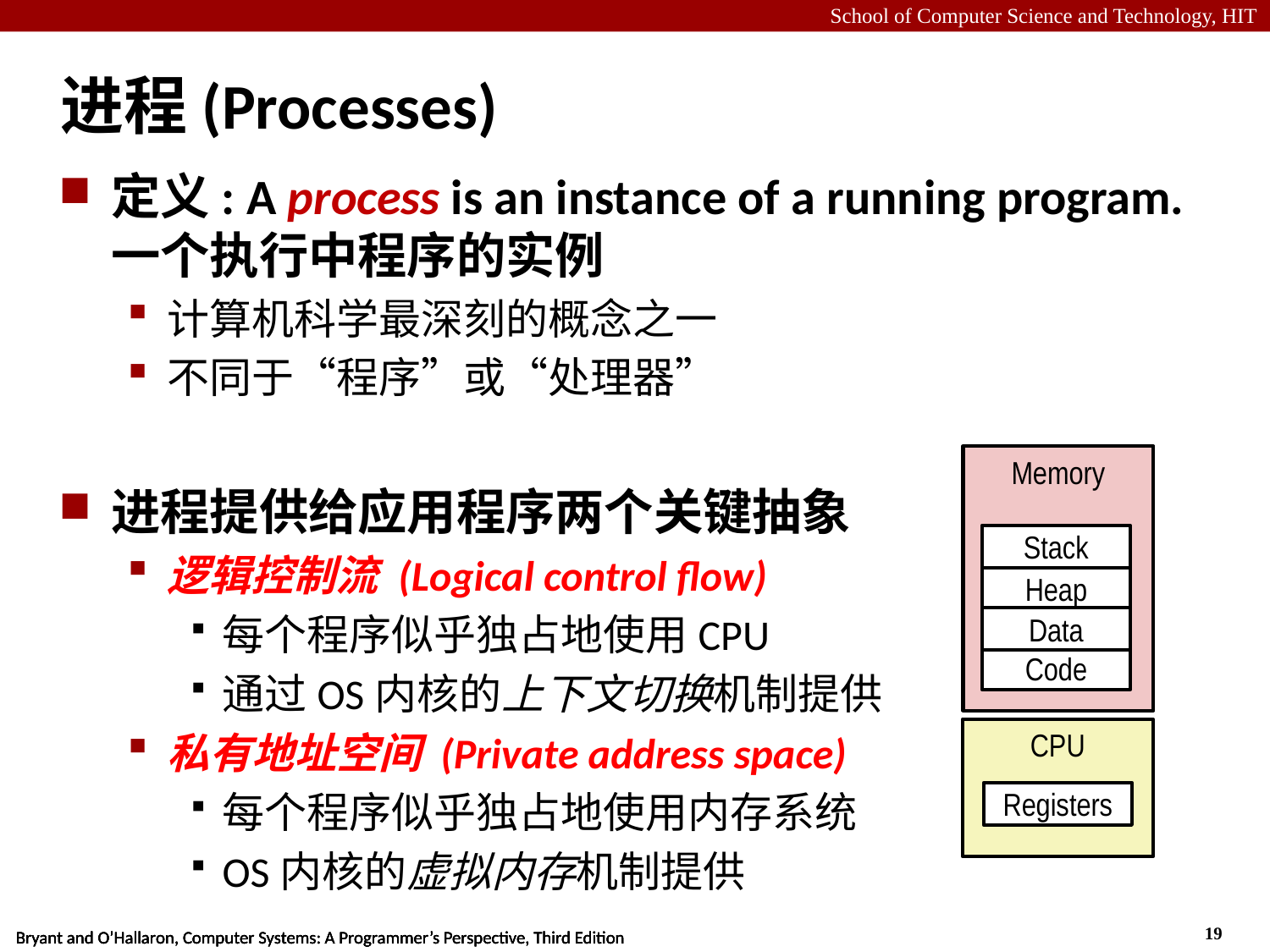

# 进程(Processes)
定义: A process is an instance of a running program.一个执行中程序的实例
计算机科学最深刻的概念之一
不同于“程序”或“处理器”

进程提供给应用程序两个关键抽象
逻辑控制流 (Logical control flow)
每个程序似乎独占地使用CPU
通过OS内核的上下文切换机制提供
私有地址空间 (Private address space)
每个程序似乎独占地使用内存系统
OS内核的虚拟内存机制提供
Memory
Stack
Heap
Data
Code
CPU
Registers